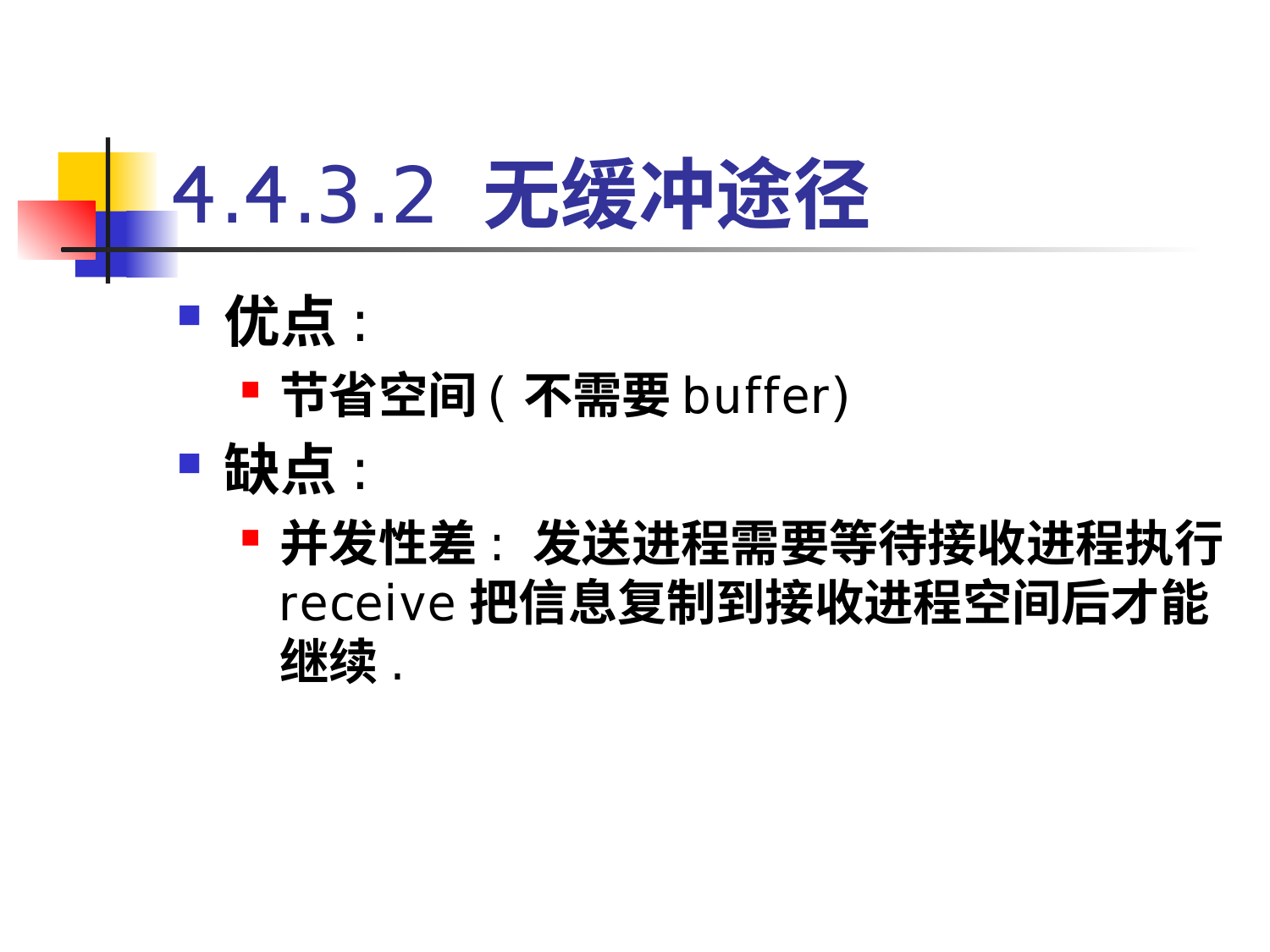

# 4.4.3.2 无缓冲途径
优点:
节省空间(不需要buffer)
缺点:
并发性差: 发送进程需要等待接收进程执行receive把信息复制到接收进程空间后才能继续.